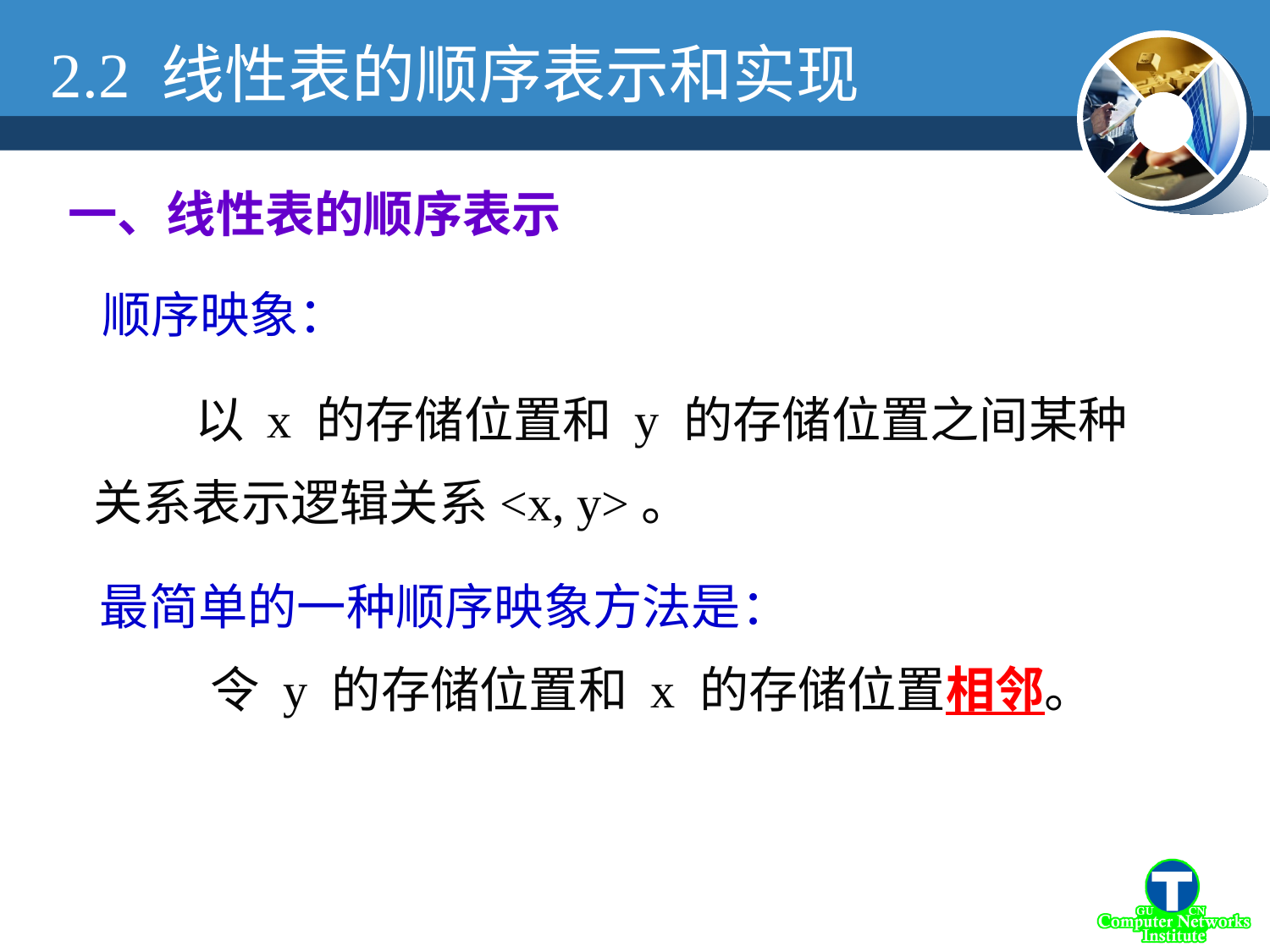

2.2 线性表的顺序表示和实现
一、线性表的顺序表示
顺序映象：
        以 x 的存储位置和 y 的存储位置之间某种关系表示逻辑关系<x, y>。
最简单的一种顺序映象方法是：
         令 y 的存储位置和 x 的存储位置相邻。